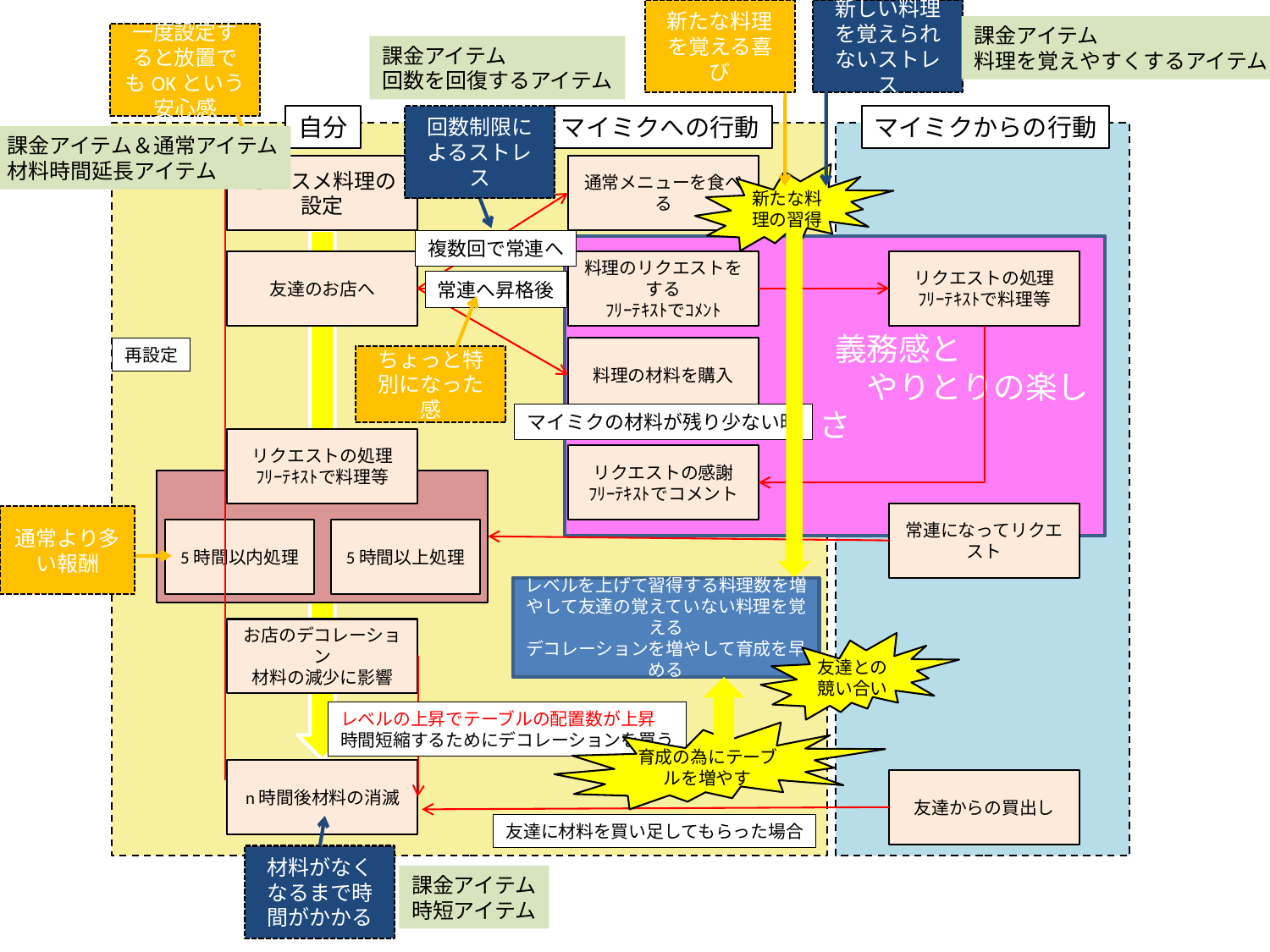

新たな料理を覚える喜び
新しい料理を覚えられないストレス
課金アイテム
料理を覚えやすくするアイテム
一度設定すると放置でもOKという安心感
課金アイテム
回数を回復するアイテム
自分
回数制限によるストレス
マイミクへの行動
マイミクからの行動

課金アイテム＆通常アイテム
材料時間延長アイテム
オススメ料理の設定
通常メニューを食べる
新たな料理の習得

複数回で常連へ

　　　　義務感と
　　　　　　　　　やりとりの楽しさ
友達のお店へ
料理のリクエストをする
ﾌﾘｰﾃｷｽﾄでｺﾒﾝﾄ
リクエストの処理
ﾌﾘｰﾃｷｽﾄで料理等
常連へ昇格後
再設定
料理の材料を購入
ちょっと特別になった感
マイミクの材料が残り少ない時
リクエストの処理
ﾌﾘｰﾃｷｽﾄで料理等

5時間以内処理
5時間以上処理
リクエストの感謝
ﾌﾘｰﾃｷｽﾄでコメント
常連になってリクエスト
通常より多い報酬

レベルを上げて習得する料理数を増やして友達の覚えていない料理を覚える
デコレーションを増やして育成を早める
お店のデコレーション
材料の減少に影響
友達との競い合い

レベルの上昇でテーブルの配置数が上昇
時間短縮するためにデコレーションを買う
育成の為にテーブルを増やす
n時間後材料の消滅
友達からの買出し
友達に材料を買い足してもらった場合
材料がなくなるまで時間がかかる
課金アイテム
時短アイテム